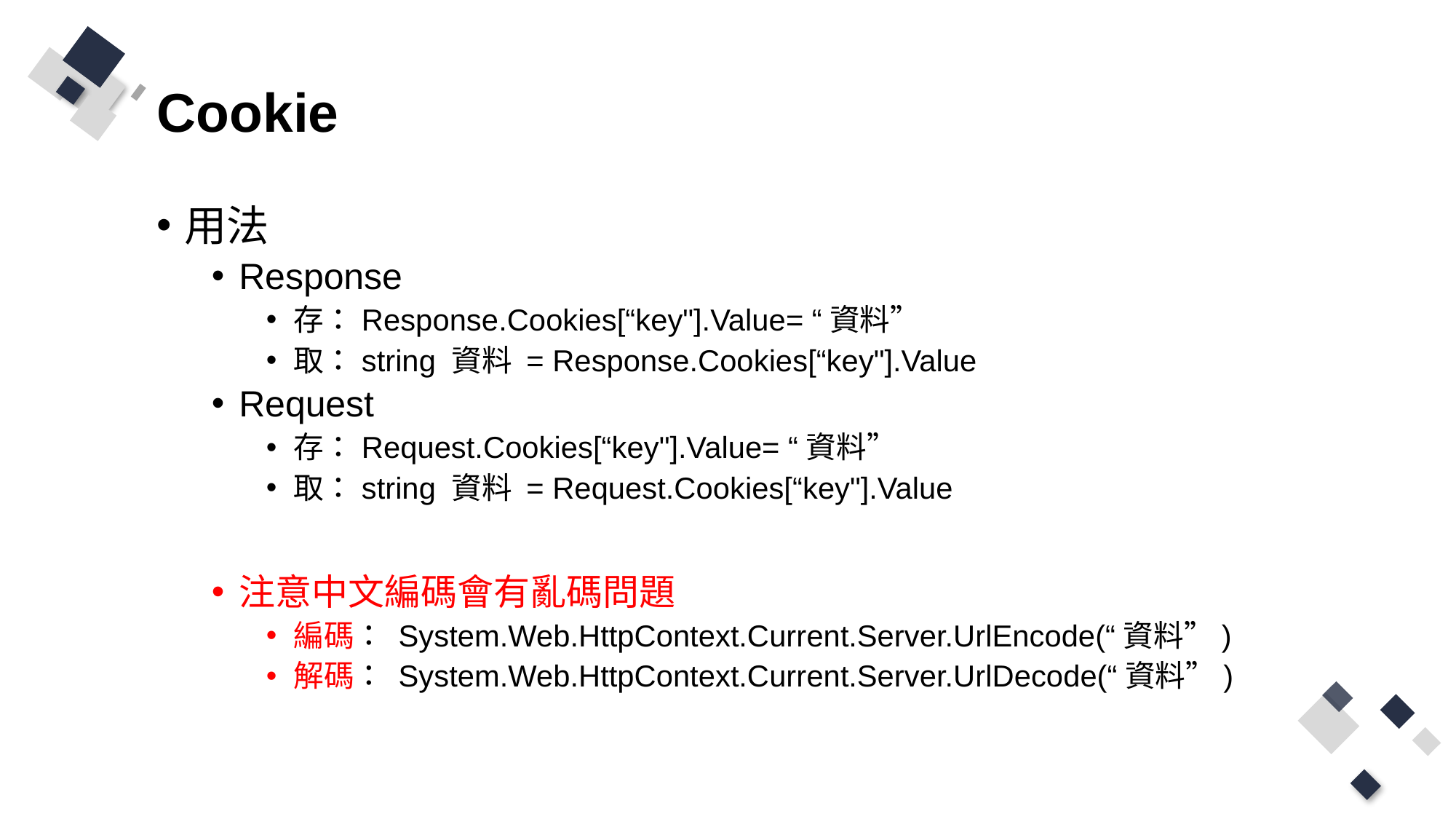

# Cookie
用法
Response
存：Response.Cookies[“key"].Value= “資料”
取：string 資料 = Response.Cookies[“key"].Value
Request
存：Request.Cookies[“key"].Value= “資料”
取：string 資料 = Request.Cookies[“key"].Value

注意中文編碼會有亂碼問題
編碼： System.Web.HttpContext.Current.Server.UrlEncode(“資料”)
解碼： System.Web.HttpContext.Current.Server.UrlDecode(“資料”)